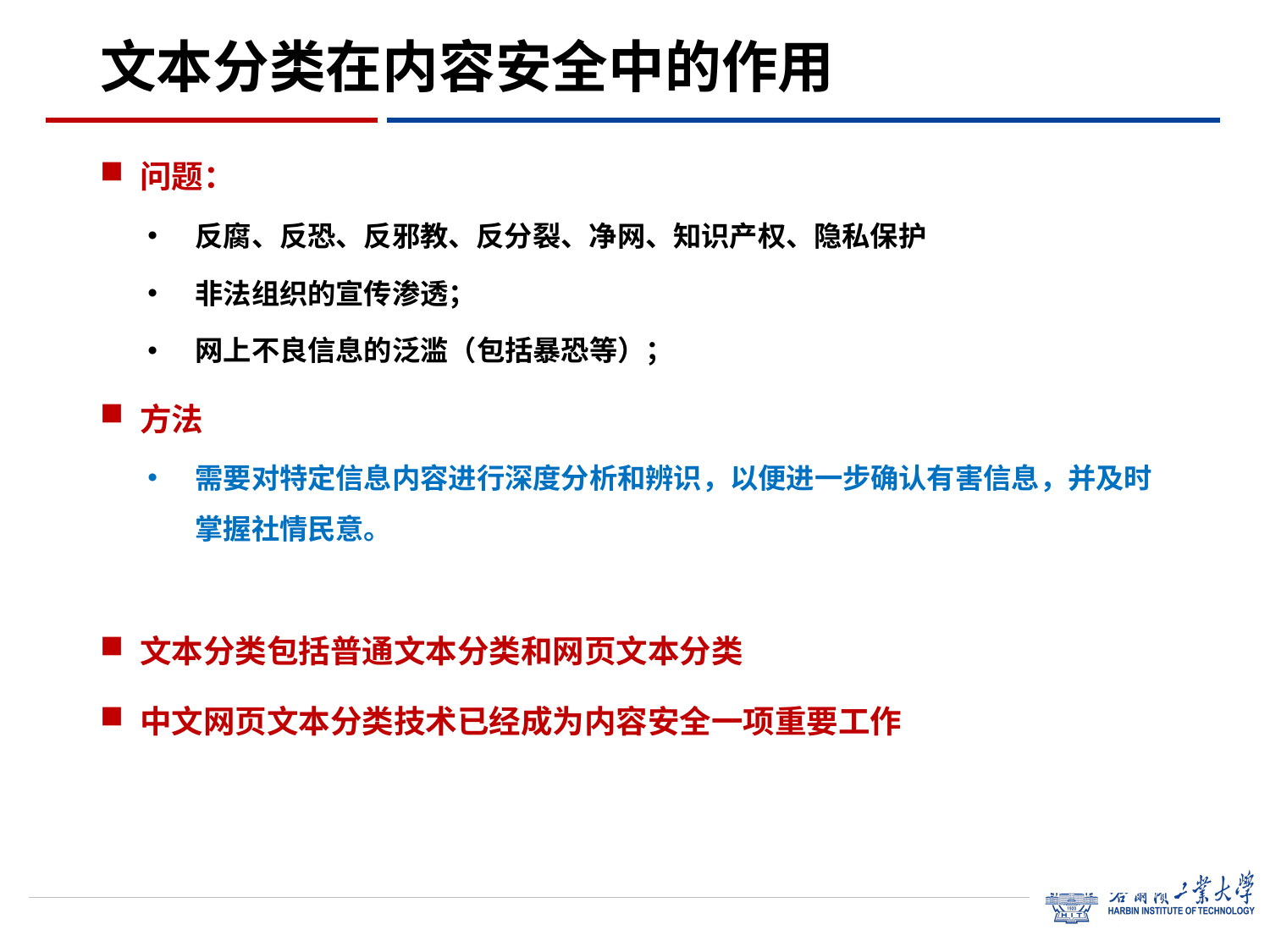

# 文本分类在内容安全中的作用
问题：
反腐、反恐、反邪教、反分裂、净网、知识产权、隐私保护
非法组织的宣传渗透；
网上不良信息的泛滥（包括暴恐等）；
方法
需要对特定信息内容进行深度分析和辨识，以便进一步确认有害信息，并及时掌握社情民意。

文本分类包括普通文本分类和网页文本分类
中文网页文本分类技术已经成为内容安全一项重要工作